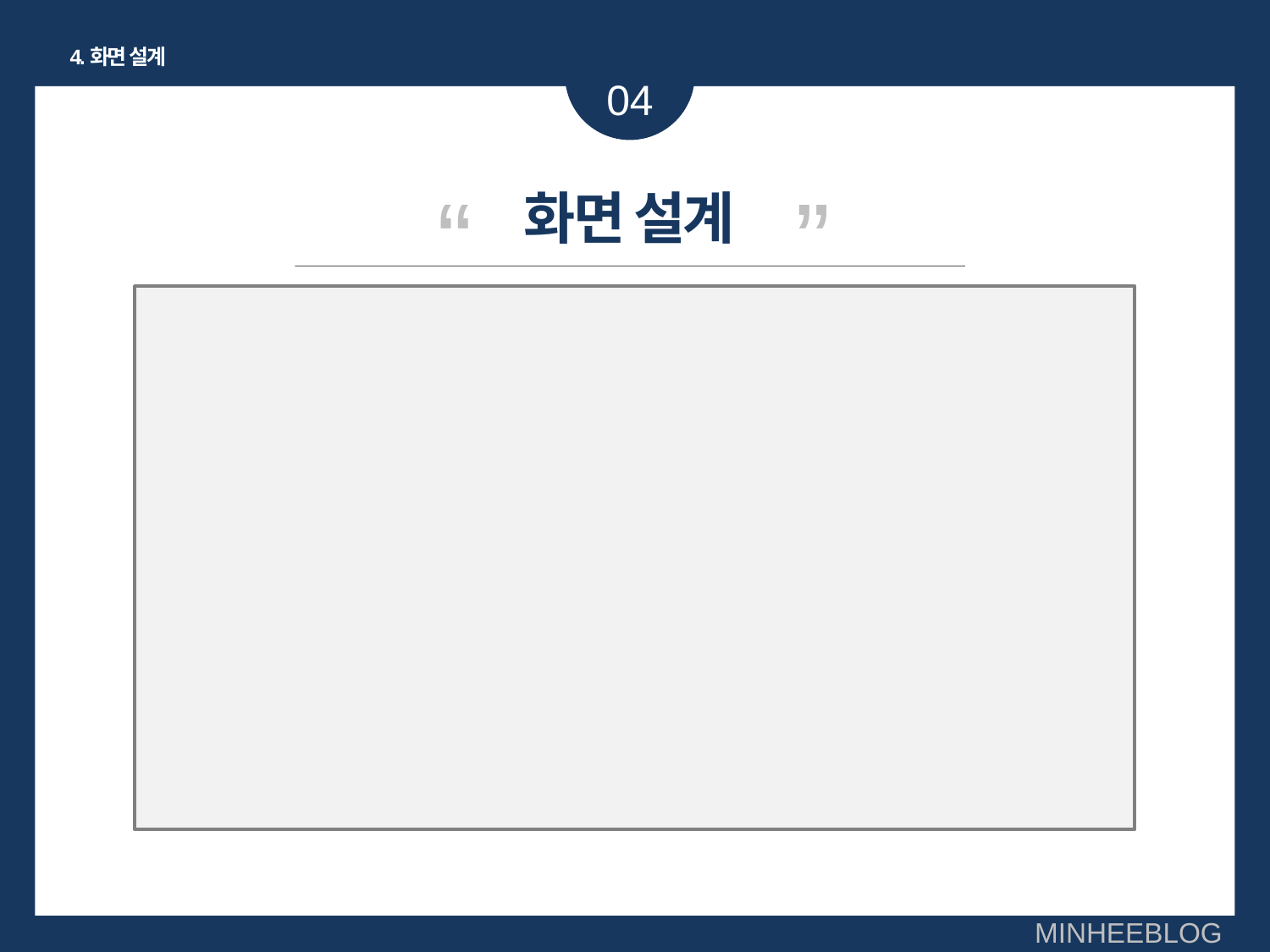

4.화면 설계
04

“           ”
화면 설계

MINHEEBLOG